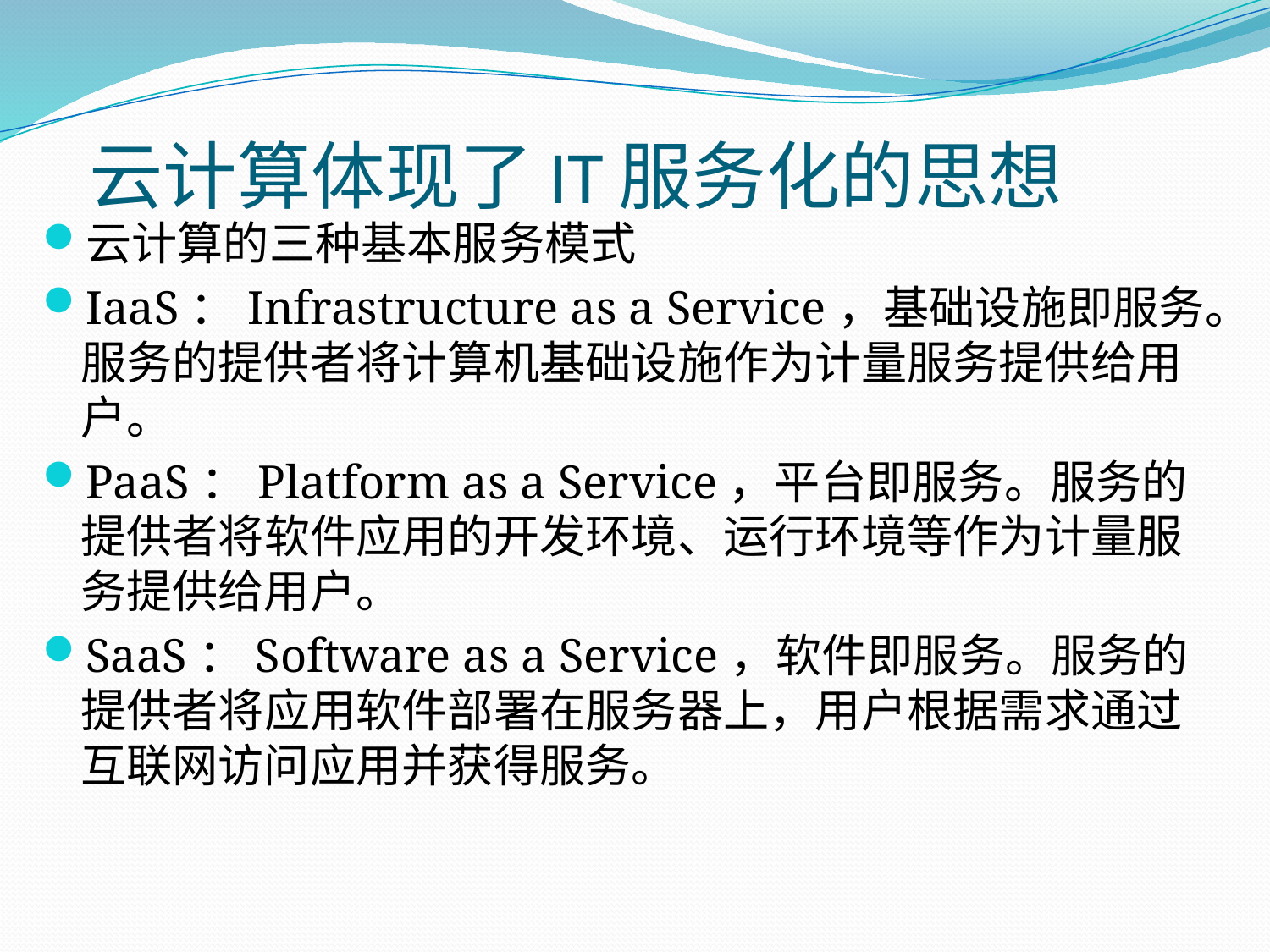

# 云计算体现了IT服务化的思想
云计算的三种基本服务模式
IaaS：Infrastructure as a Service，基础设施即服务。服务的提供者将计算机基础设施作为计量服务提供给用户。
PaaS：Platform as a Service，平台即服务。服务的提供者将软件应用的开发环境、运行环境等作为计量服务提供给用户。
SaaS：Software as a Service，软件即服务。服务的提供者将应用软件部署在服务器上，用户根据需求通过互联网访问应用并获得服务。